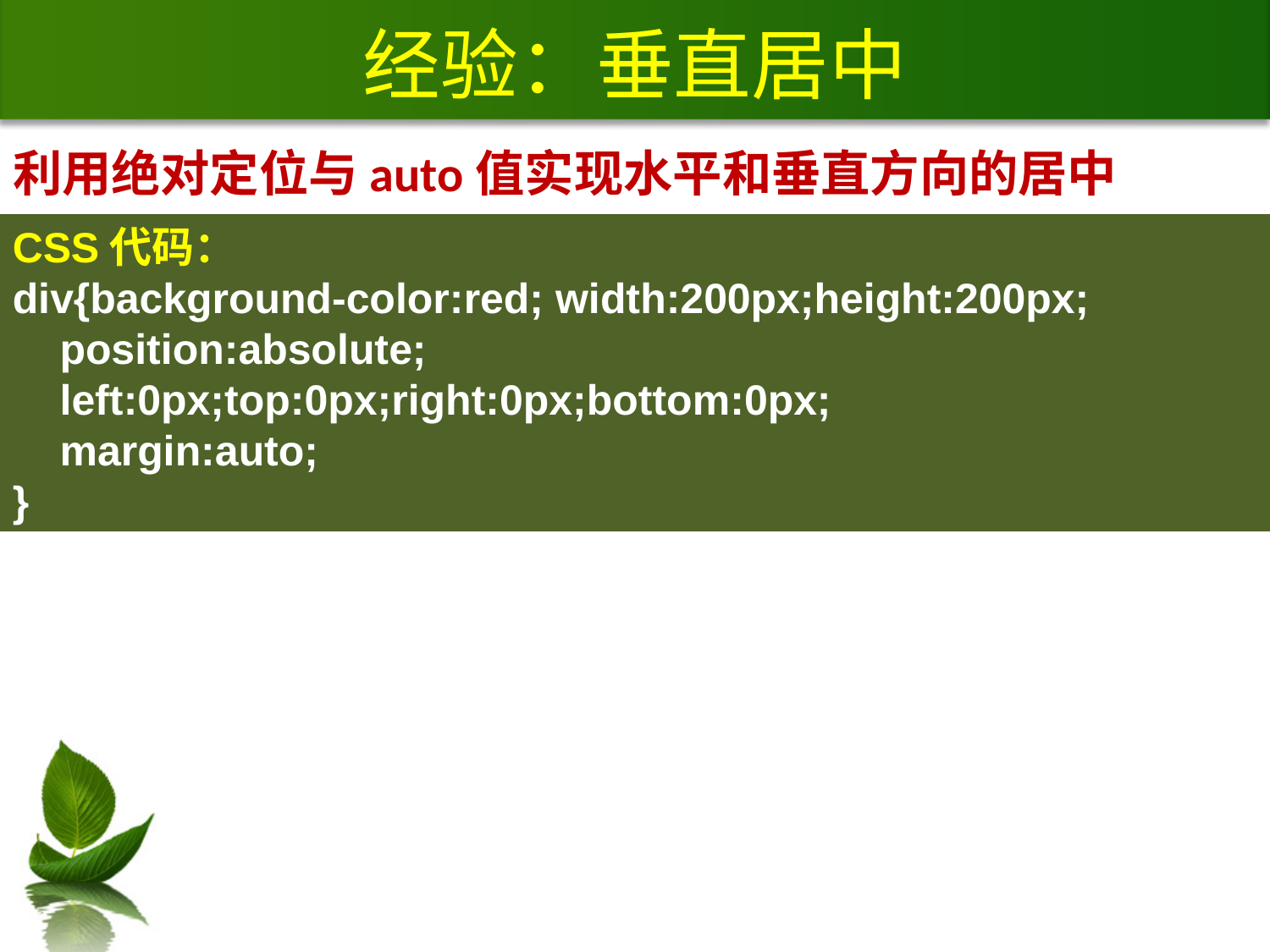

# 经验：垂直居中
利用绝对定位与auto值实现水平和垂直方向的居中
CSS代码：
div{background-color:red; width:200px;height:200px;
    position:absolute;
    left:0px;top:0px;right:0px;bottom:0px;
    margin:auto;
}